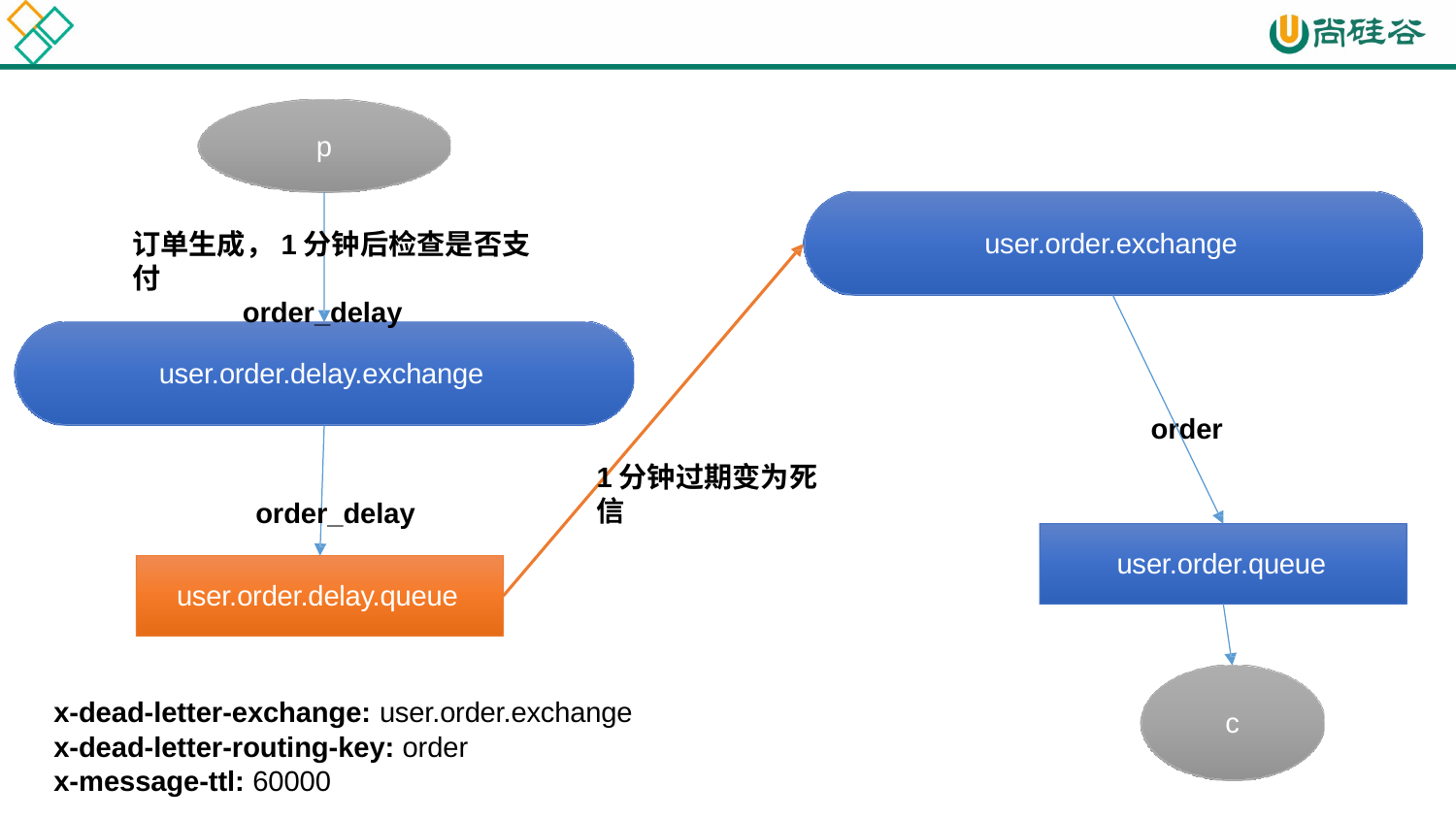

p

user.order.exchange
订单生成，1分钟后检查是否支付
order_delay

user.order.delay.exchange
order

1分钟过期变为死信
order_delay

user.order.queue

user.order.delay.queue

x-dead-letter-exchange: user.order.exchange
x-dead-letter-routing-key: order
x-message-ttl: 60000
c